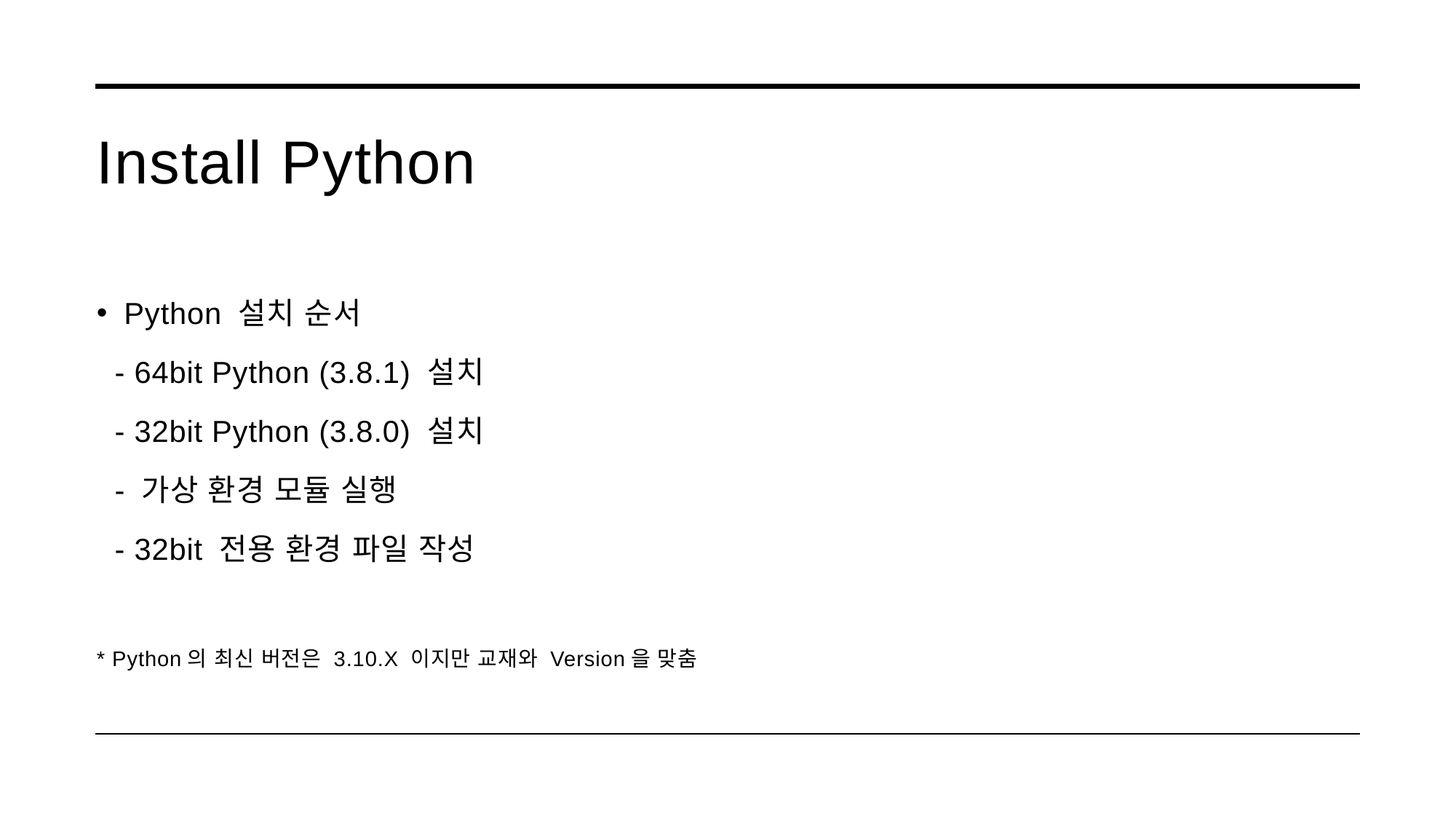

# Install Python
Python 설치 순서
  - 64bit Python (3.8.1) 설치
  - 32bit Python (3.8.0) 설치
  - 가상 환경 모듈 실행
  - 32bit 전용 환경 파일 작성

* Python의 최신 버전은 3.10.X 이지만 교재와 Version을 맞춤